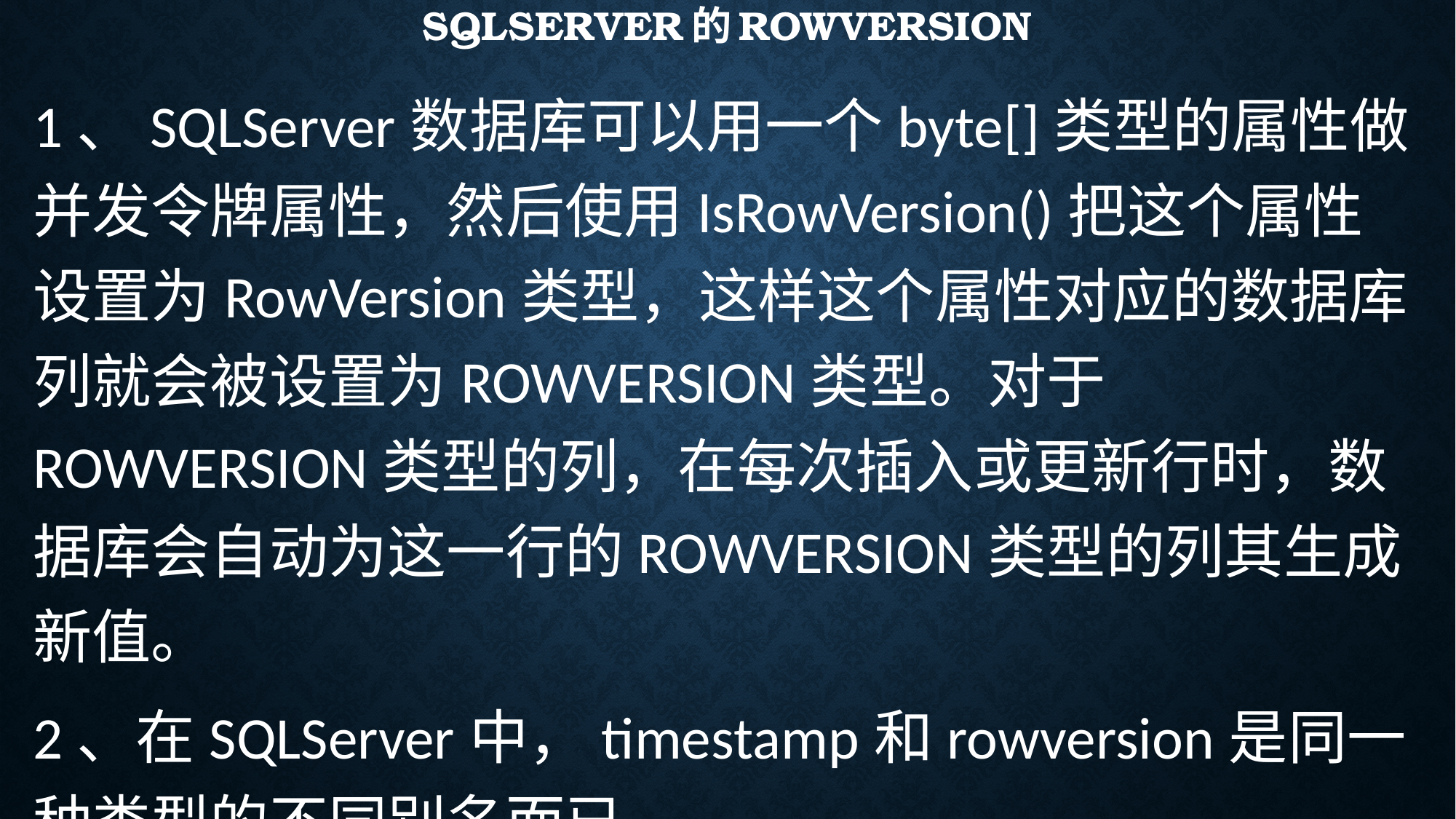

# SQLServer的RowVersion
1、SQLServer数据库可以用一个byte[]类型的属性做并发令牌属性，然后使用IsRowVersion()把这个属性设置为RowVersion类型，这样这个属性对应的数据库列就会被设置为ROWVERSION类型。对于ROWVERSION类型的列，在每次插入或更新行时，数据库会自动为这一行的ROWVERSION类型的列其生成新值。
2、在SQLServer中，timestamp和rowversion是同一种类型的不同别名而已。